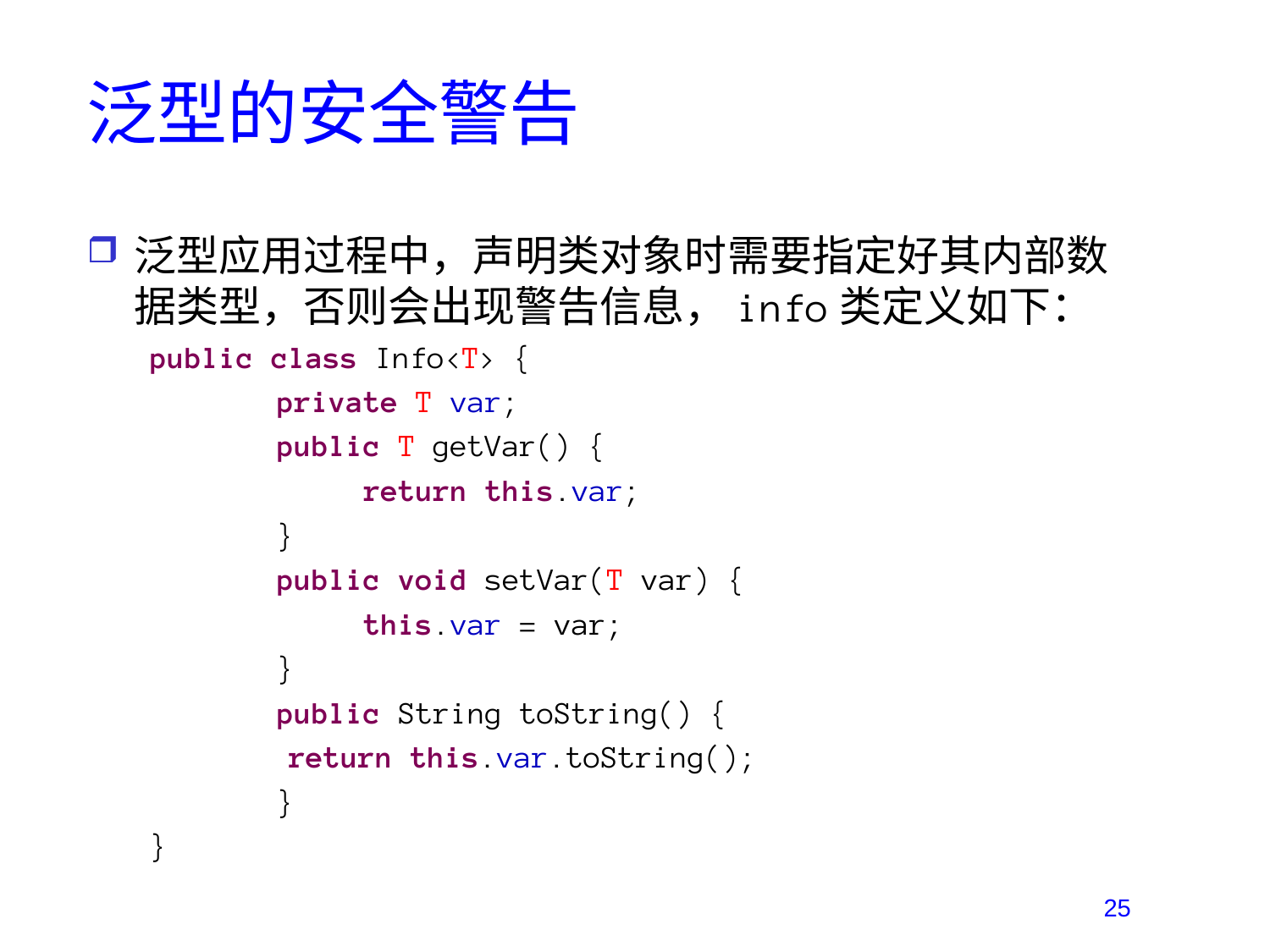

# 泛型的安全警告
泛型应用过程中，声明类对象时需要指定好其内部数据类型，否则会出现警告信息，info类定义如下：
public class Info<T> {
	private T var;
	public T getVar() {
	     return this.var;
	}
	public void setVar(T var) {
	     this.var = var;
	}
	public String toString() {
        return this.var.toString();
	}
}
25